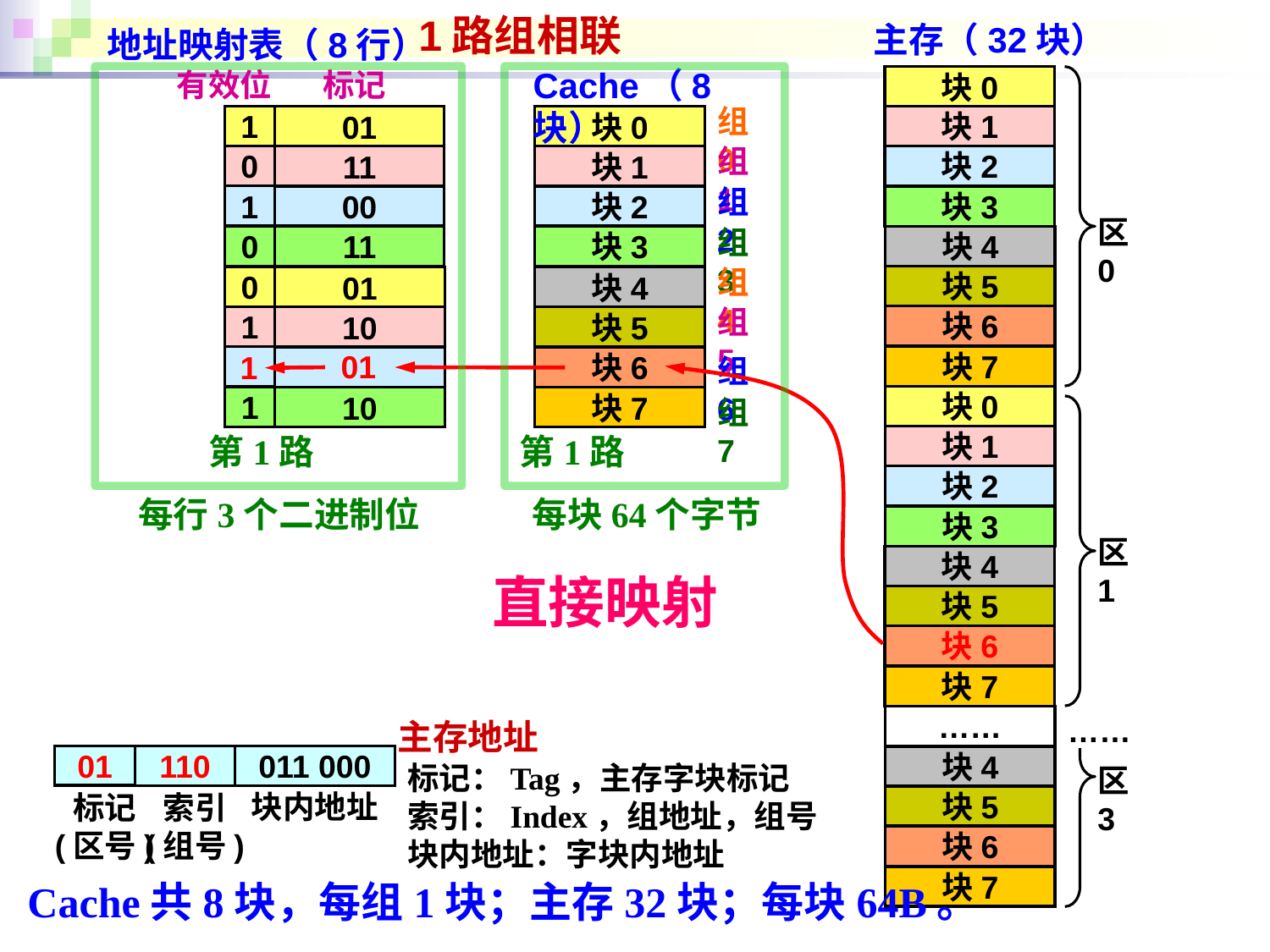

1路组相联
主存（32块）
地址映射表（8行）
Cache（8块）

有效位
标记

块0
组0
1
块1
01
块0
组1
0
块2
11
块1
组2
1
00
块2
块3
区0
组3
0
11
块3
块4
组4
块5
0
01
块4
组5
块6
1
10
块5
组6
块7
0
00
块6
01
1

组7
块0
1
10
块7

第1路
第1路
块1
块2
每行3个二进制位
每块64个字节
块3
区1
块4
直接映射
块5
块6
块7
……
……
主存地址

01
110
011 000
块4
标记：Tag，主存字块标记
索引：Index，组地址，组号
块内地址：字块内地址
区3
标记
(区号)
索引
(组号)
块内地址
块5
块6
Cache共8块，每组1块；主存32块；每块64B。
块7